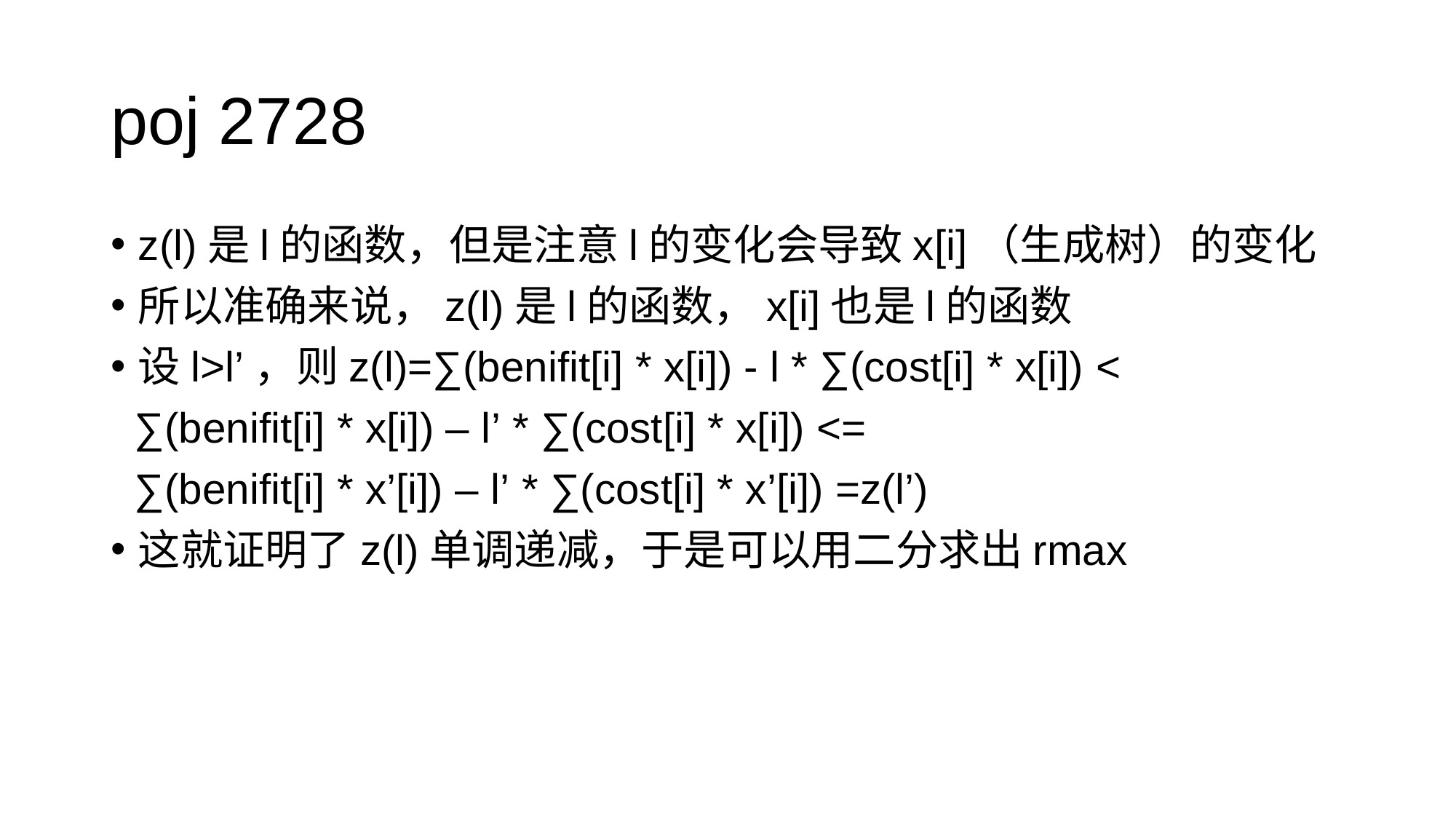

# poj 2728
z(l)是l的函数，但是注意l的变化会导致x[i]（生成树）的变化
所以准确来说，z(l)是l的函数，x[i]也是l的函数
设l>l’，则z(l)=∑(benifit[i] * x[i]) - l * ∑(cost[i] * x[i]) <
  ∑(benifit[i] * x[i]) – l’ * ∑(cost[i] * x[i]) <=
  ∑(benifit[i] * x’[i]) – l’ * ∑(cost[i] * x’[i]) =z(l’)
这就证明了z(l)单调递减，于是可以用二分求出rmax